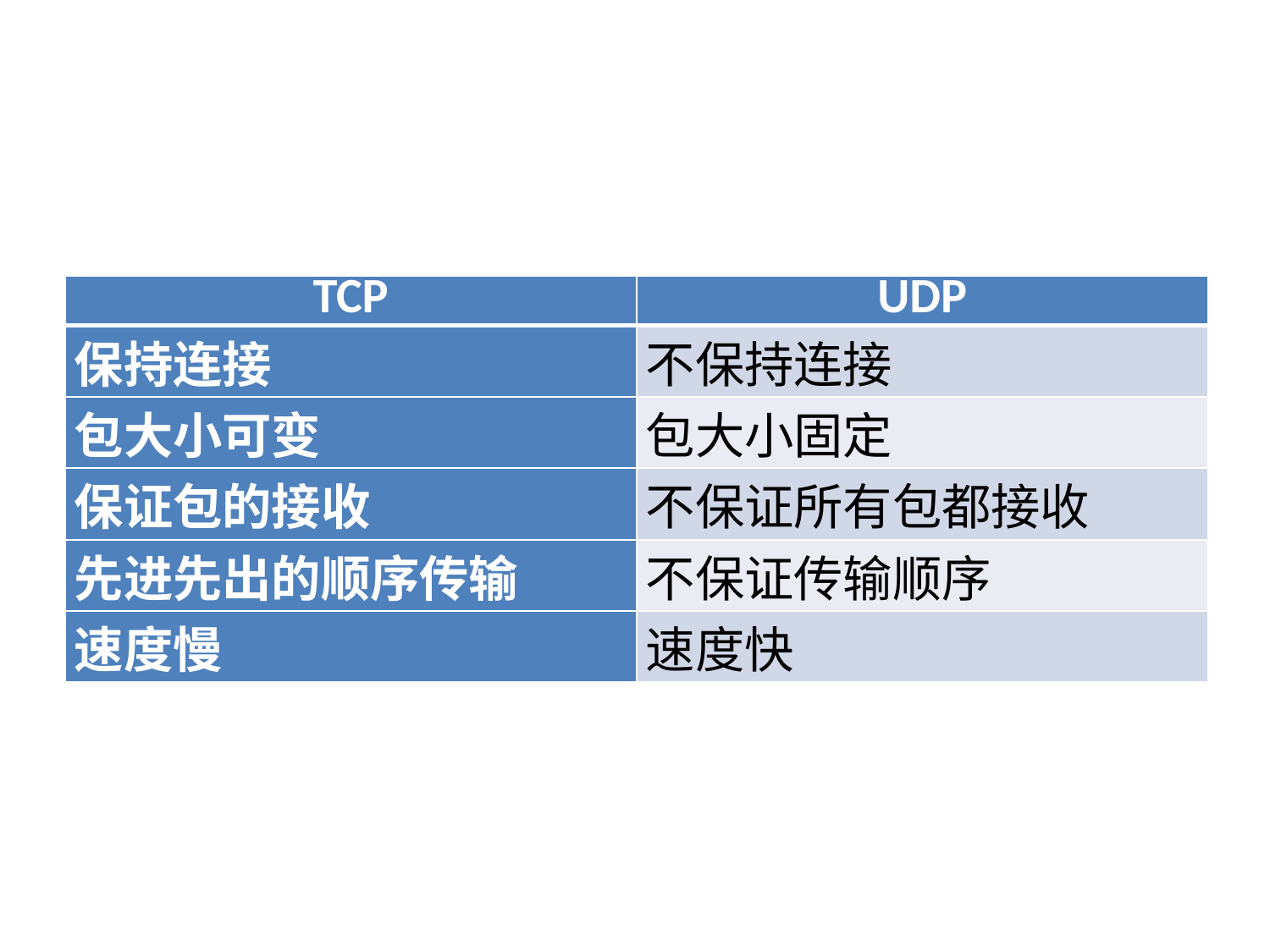

#
| TCP | UDP |
| --- | --- |
| 保持连接 | 不保持连接 |
| 包大小可变 | 包大小固定 |
| 保证包的接收 | 不保证所有包都接收 |
| 先进先出的顺序传输 | 不保证传输顺序 |
| 速度慢 | 速度快 |